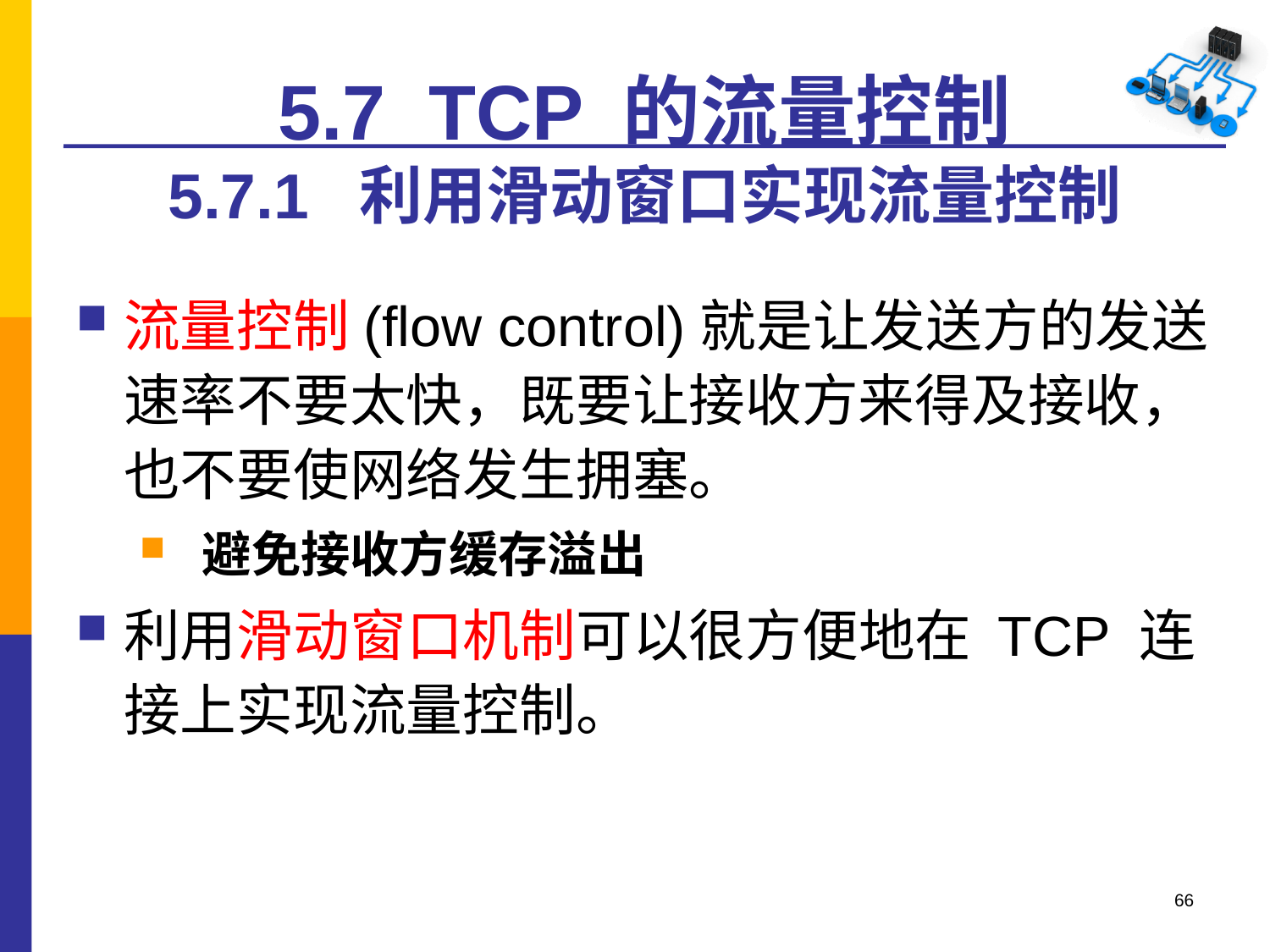

# 5.7  TCP 的流量控制 5.7.1  利用滑动窗口实现流量控制
流量控制(flow control)就是让发送方的发送速率不要太快，既要让接收方来得及接收，也不要使网络发生拥塞。
 避免接收方缓存溢出
利用滑动窗口机制可以很方便地在 TCP 连接上实现流量控制。
66